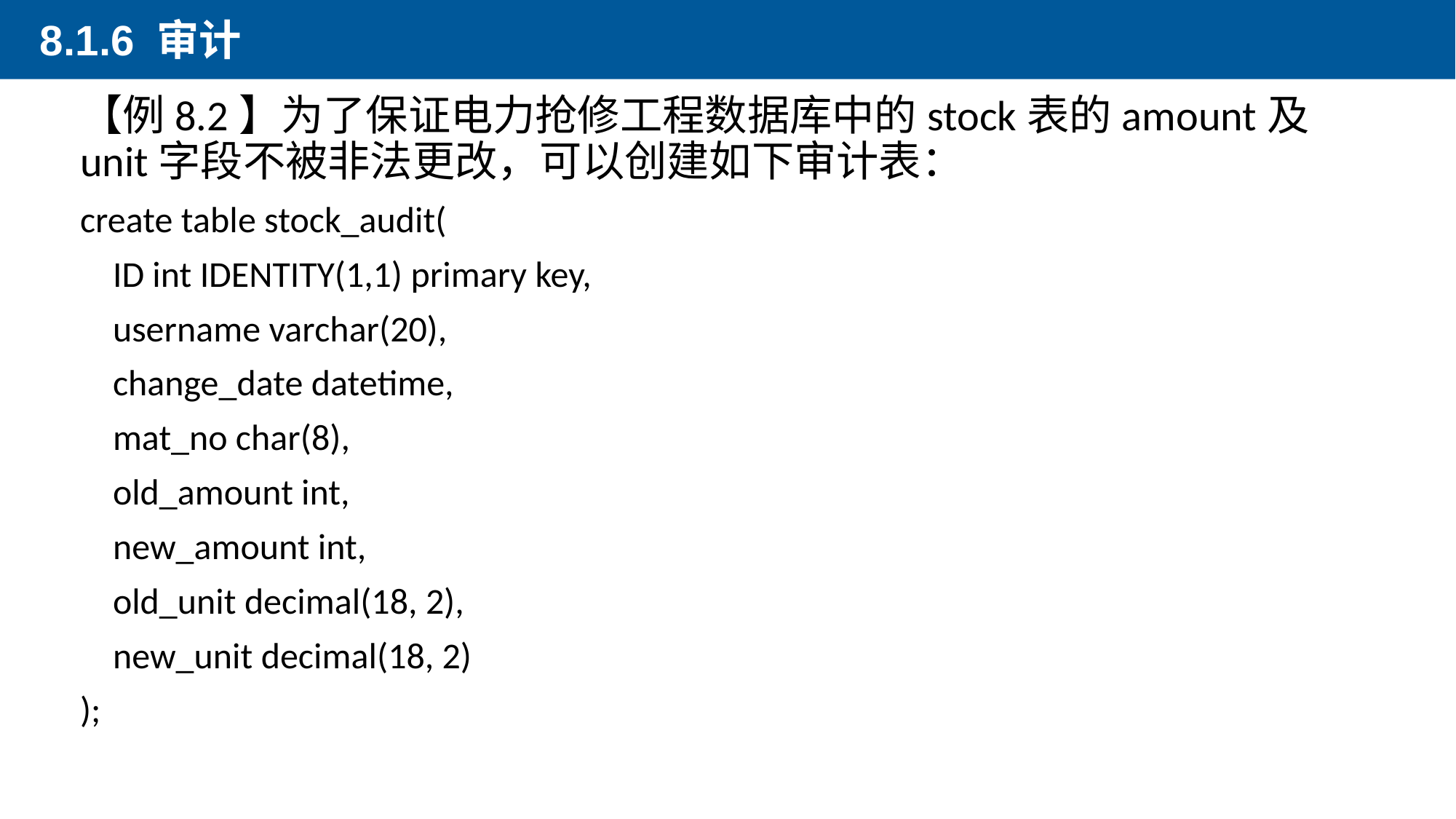

8.1.6 审计
【例8.2】为了保证电力抢修工程数据库中的stock表的amount及unit字段不被非法更改，可以创建如下审计表：
create table stock_audit(
    ID int IDENTITY(1,1) primary key,
    username varchar(20),
    change_date datetime,
    mat_no char(8),
    old_amount int,
    new_amount int,
    old_unit decimal(18, 2),
    new_unit decimal(18, 2)
);